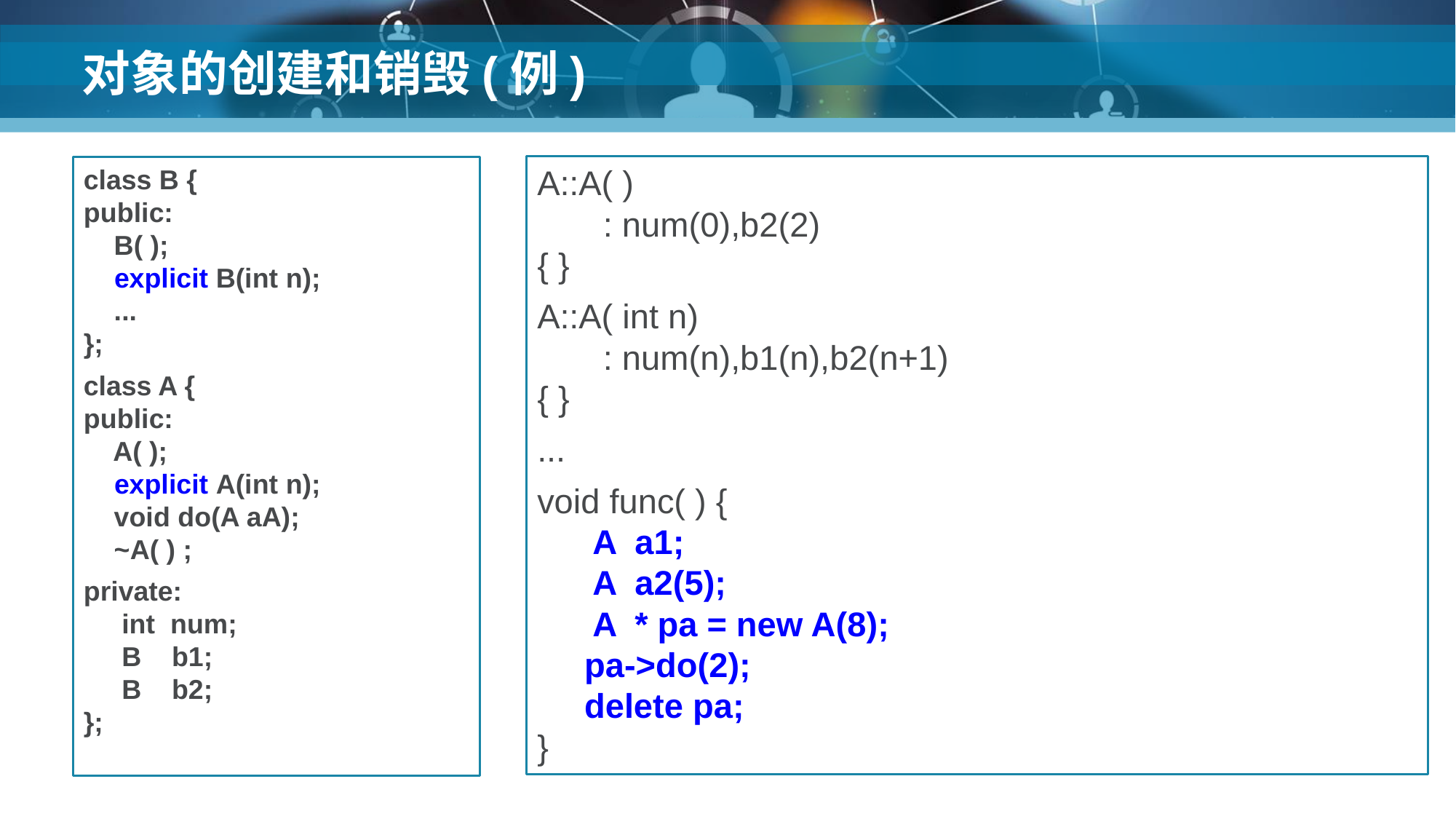

# 对象的创建和销毁(例)
A::A( )
       : num(0),b2(2)
{ }
A::A( int n)
       : num(n),b1(n),b2(n+1)
{ }
...
void func( ) {
      A  a1;
      A  a2(5);
      A  * pa = new A(8);
     pa->do(2);
     delete pa;
}
class B {
public:
    B( );
    explicit B(int n);
    ...
};
class A {
public:
    A( );
    explicit A(int n);
    void do(A aA);
    ~A( ) ;
private:
     int  num;
     B    b1;
     B    b2;
};